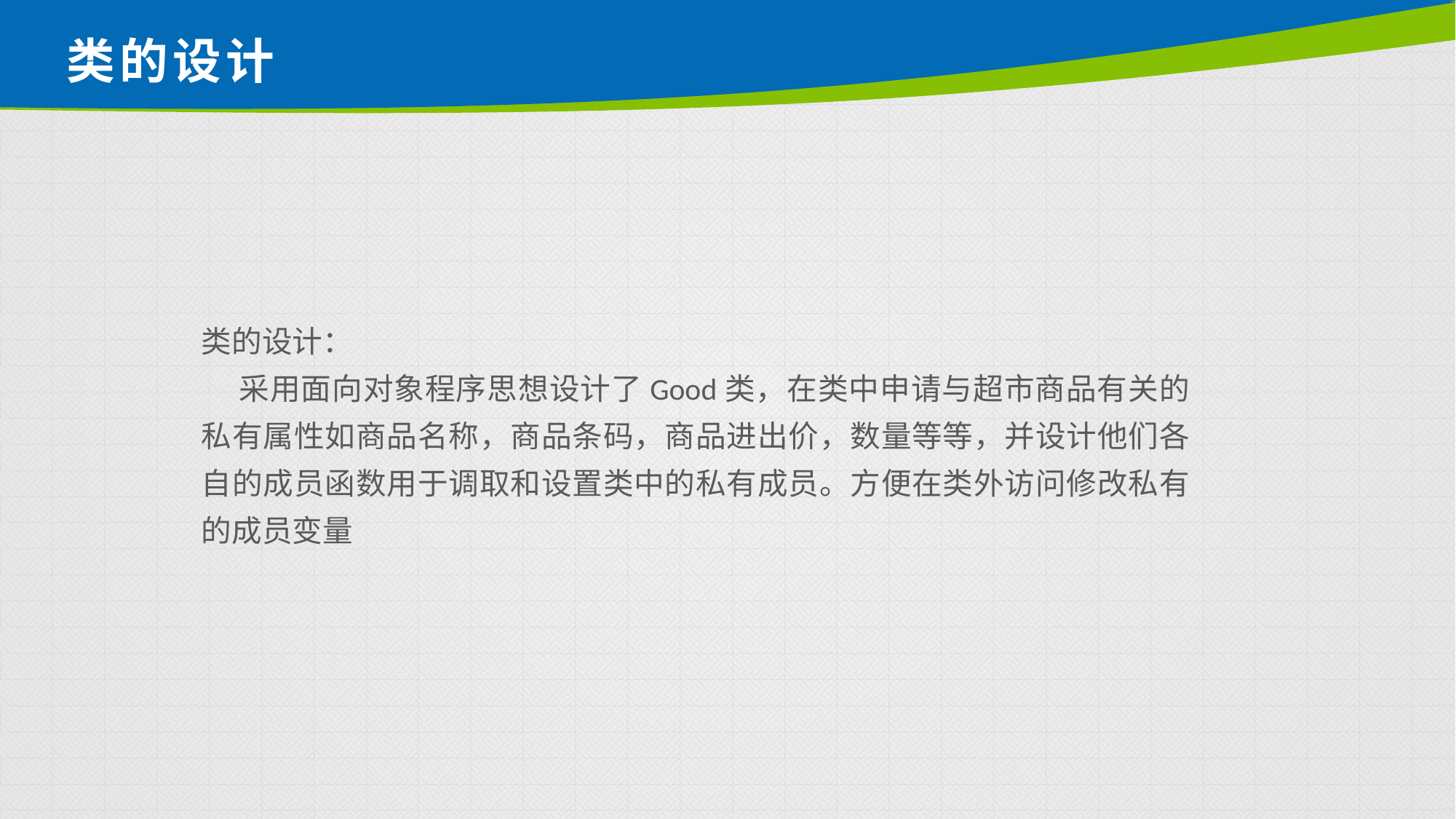

# 类的设计
类的设计：
    采用面向对象程序思想设计了Good类，在类中申请与超市商品有关的私有属性如商品名称，商品条码，商品进出价，数量等等，并设计他们各自的成员函数用于调取和设置类中的私有成员。方便在类外访问修改私有的成员变量